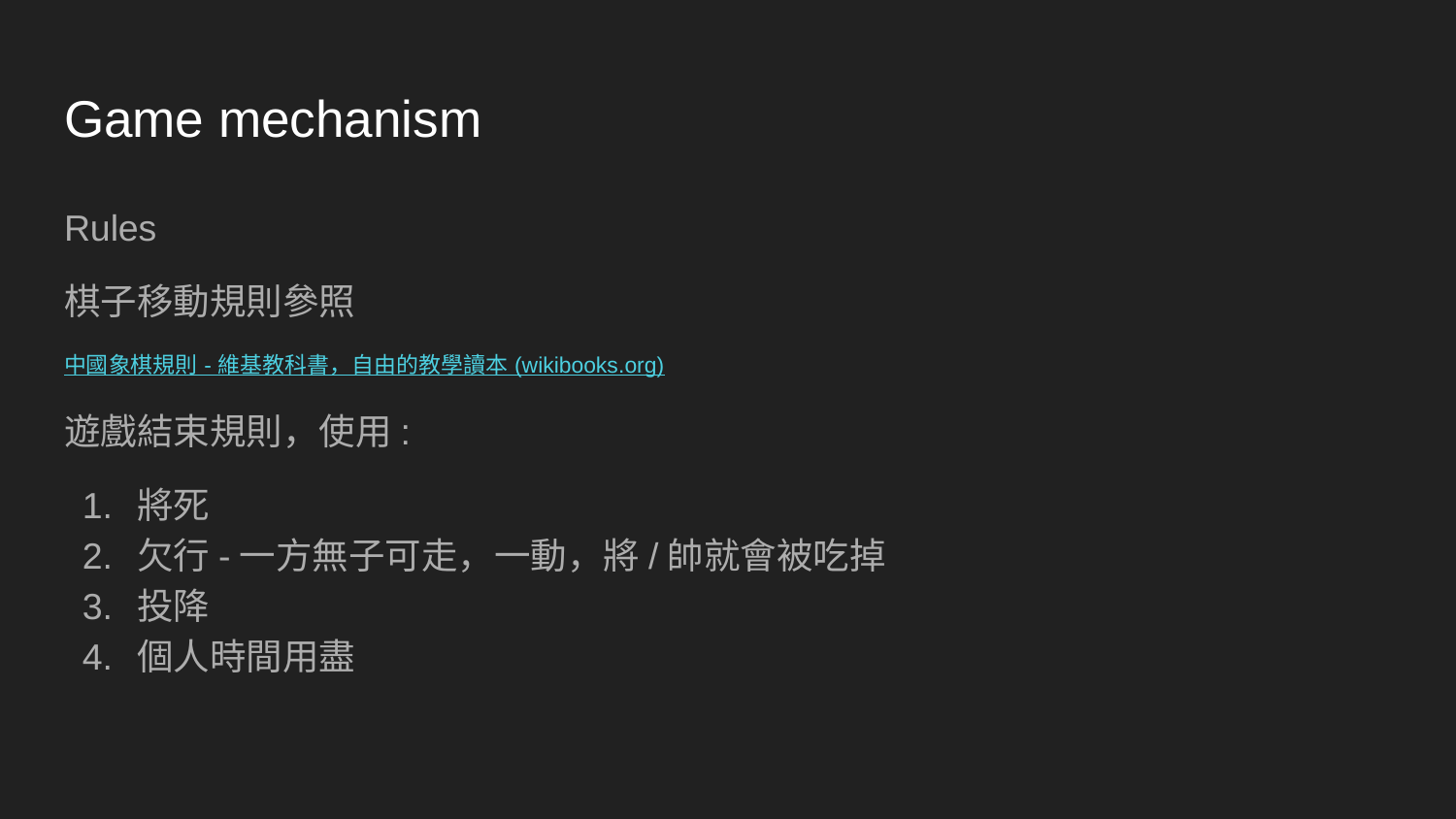

# Game mechanism
Rules
棋子移動規則參照
中國象棋規則 - 維基教科書，自由的教學讀本 (wikibooks.org)
遊戲結束規則，使用:
將死
欠行-一方無子可走，一動，將/帥就會被吃掉
投降
個人時間用盡